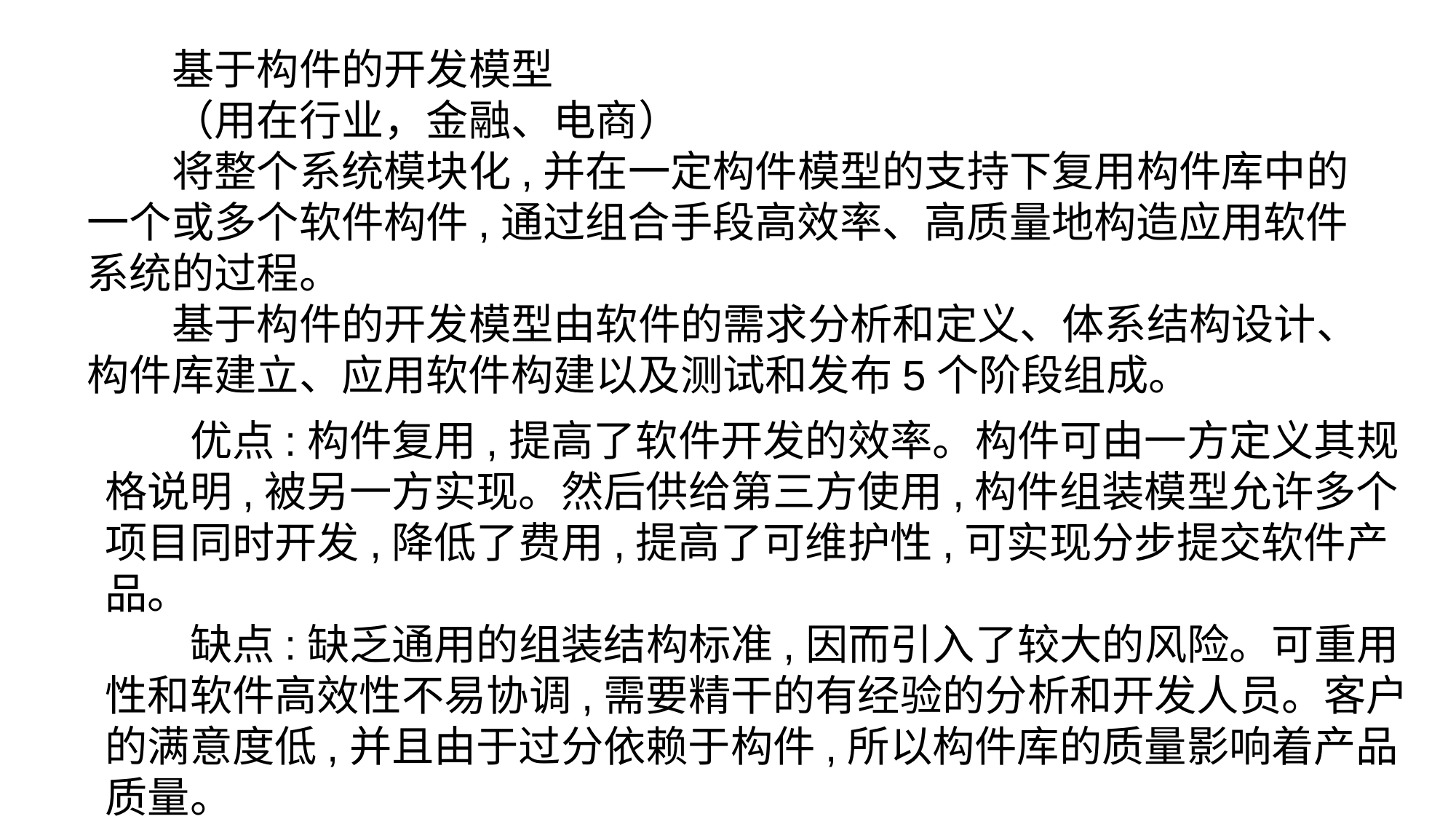

基于构件的开发模型
（用在行业，金融、电商）
将整个系统模块化,并在一定构件模型的支持下复用构件库中的一个或多个软件构件,通过组合手段高效率、高质量地构造应用软件系统的过程。
基于构件的开发模型由软件的需求分析和定义、体系结构设计、构件库建立、应用软件构建以及测试和发布5个阶段组成。
优点:构件复用,提高了软件开发的效率。构件可由一方定义其规格说明,被另一方实现。然后供给第三方使用,构件组装模型允许多个项目同时开发,降低了费用,提高了可维护性,可实现分步提交软件产品。
缺点:缺乏通用的组装结构标准,因而引入了较大的风险。可重用性和软件高效性不易协调,需要精干的有经验的分析和开发人员。客户的满意度低,并且由于过分依赖于构件,所以构件库的质量影响着产品质量。